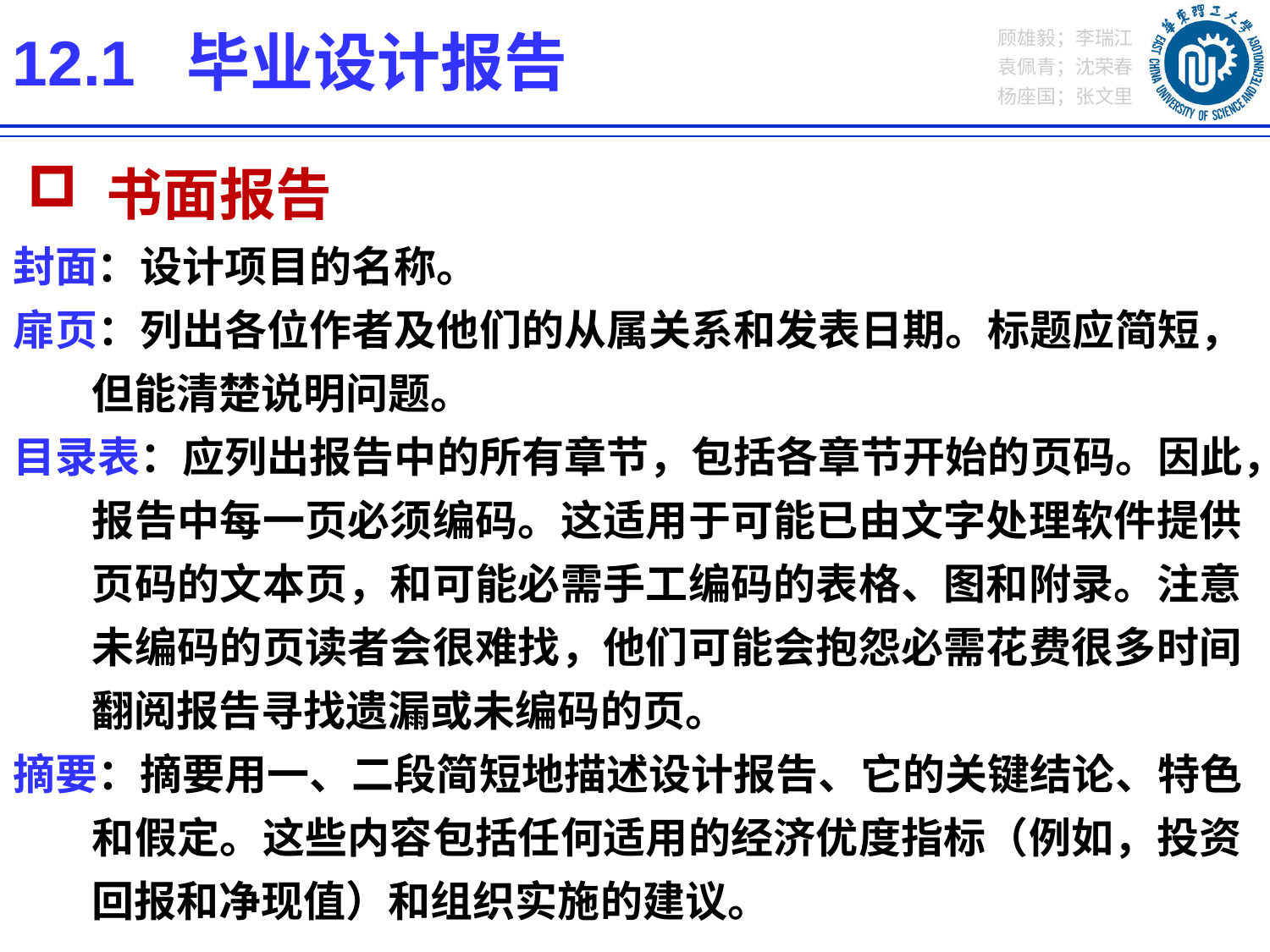

12.1  毕业设计报告
 书面报告
封面：设计项目的名称。
扉页：列出各位作者及他们的从属关系和发表日期。标题应简短，但能清楚说明问题。
目录表：应列出报告中的所有章节，包括各章节开始的页码。因此，报告中每一页必须编码。这适用于可能已由文字处理软件提供页码的文本页，和可能必需手工编码的表格、图和附录。注意未编码的页读者会很难找，他们可能会抱怨必需花费很多时间翻阅报告寻找遗漏或未编码的页。
摘要：摘要用一、二段简短地描述设计报告、它的关键结论、特色和假定。这些内容包括任何适用的经济优度指标（例如，投资回报和净现值）和组织实施的建议。